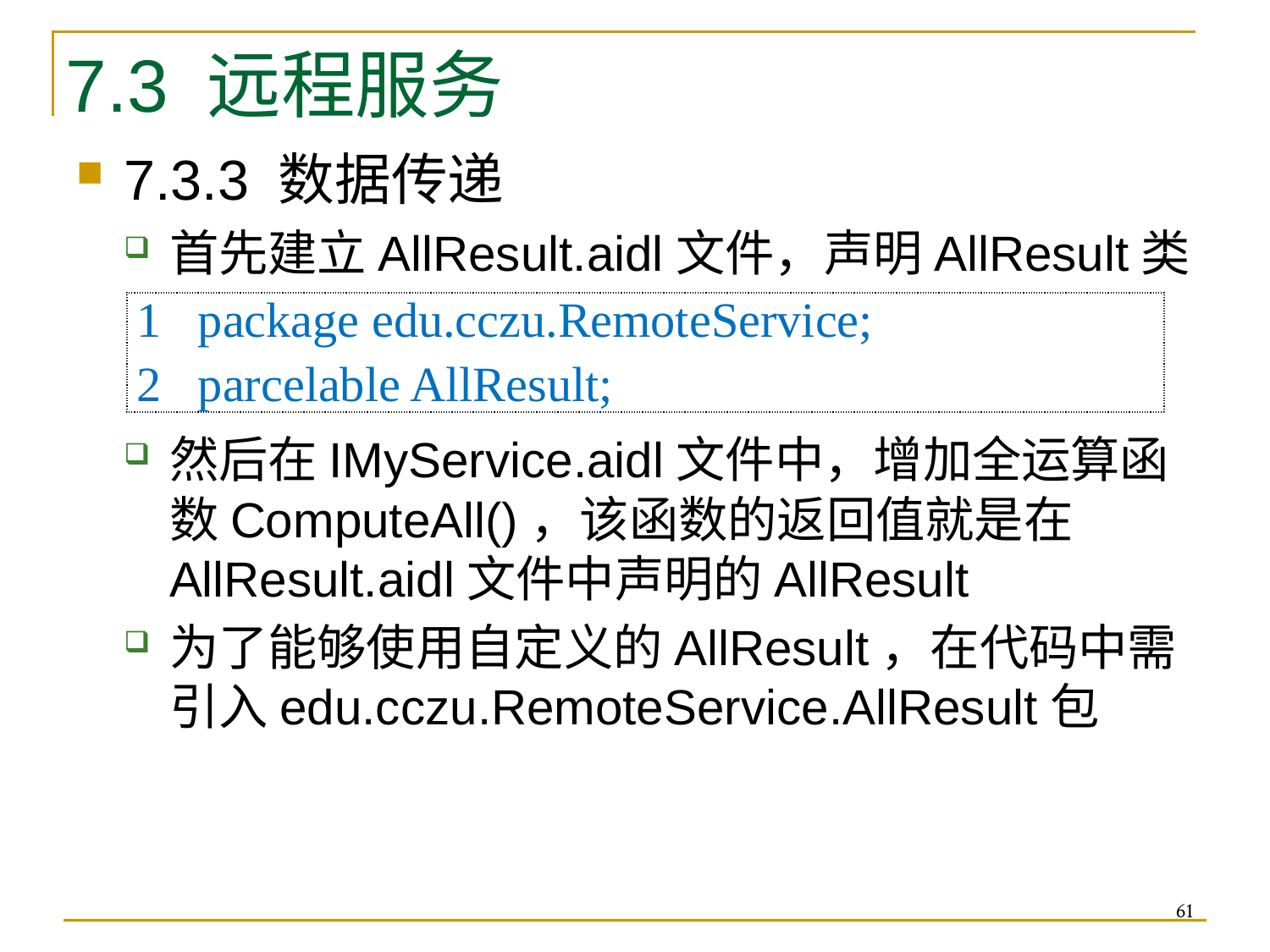

7.3 远程服务
7.3.3 数据传递
首先建立AllResult.aidl文件，声明AllResult类

然后在IMyService.aidl文件中，增加全运算函数ComputeAll()，该函数的返回值就是在AllResult.aidl文件中声明的AllResult
为了能够使用自定义的AllResult，在代码中需引入edu.cczu.RemoteService.AllResult包
| 1 package edu.cczu.RemoteService; 2 parcelable AllResult; |
| --- |
61